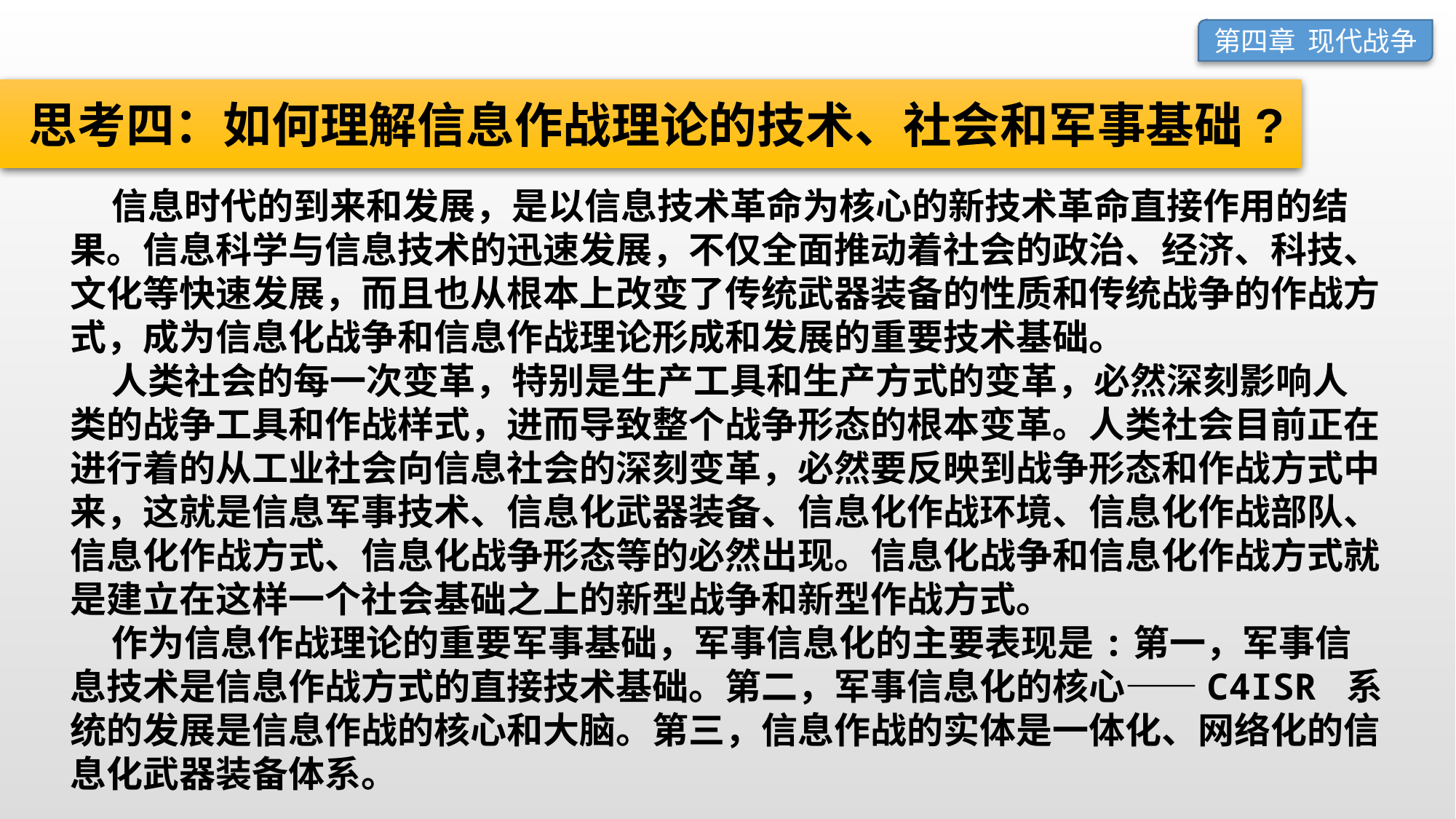

思考四：如何理解信息作战理论的技术、社会和军事基础?
    信息时代的到来和发展，是以信息技术革命为核心的新技术革命直接作用的结果。信息科学与信息技术的迅速发展，不仅全面推动着社会的政治、经济、科技、文化等快速发展，而且也从根本上改变了传统武器装备的性质和传统战争的作战方式，成为信息化战争和信息作战理论形成和发展的重要技术基础。
    人类社会的每一次变革，特别是生产工具和生产方式的变革，必然深刻影响人类的战争工具和作战样式，进而导致整个战争形态的根本变革。人类社会目前正在进行着的从工业社会向信息社会的深刻变革，必然要反映到战争形态和作战方式中来，这就是信息军事技术、信息化武器装备、信息化作战环境、信息化作战部队、信息化作战方式、信息化战争形态等的必然出现。信息化战争和信息化作战方式就是建立在这样一个社会基础之上的新型战争和新型作战方式。
    作为信息作战理论的重要军事基础，军事信息化的主要表现是:第一，军事信息技术是信息作战方式的直接技术基础。第二，军事信息化的核心——C4ISR 系统的发展是信息作战的核心和大脑。第三，信息作战的实体是一体化、网络化的信息化武器装备体系。